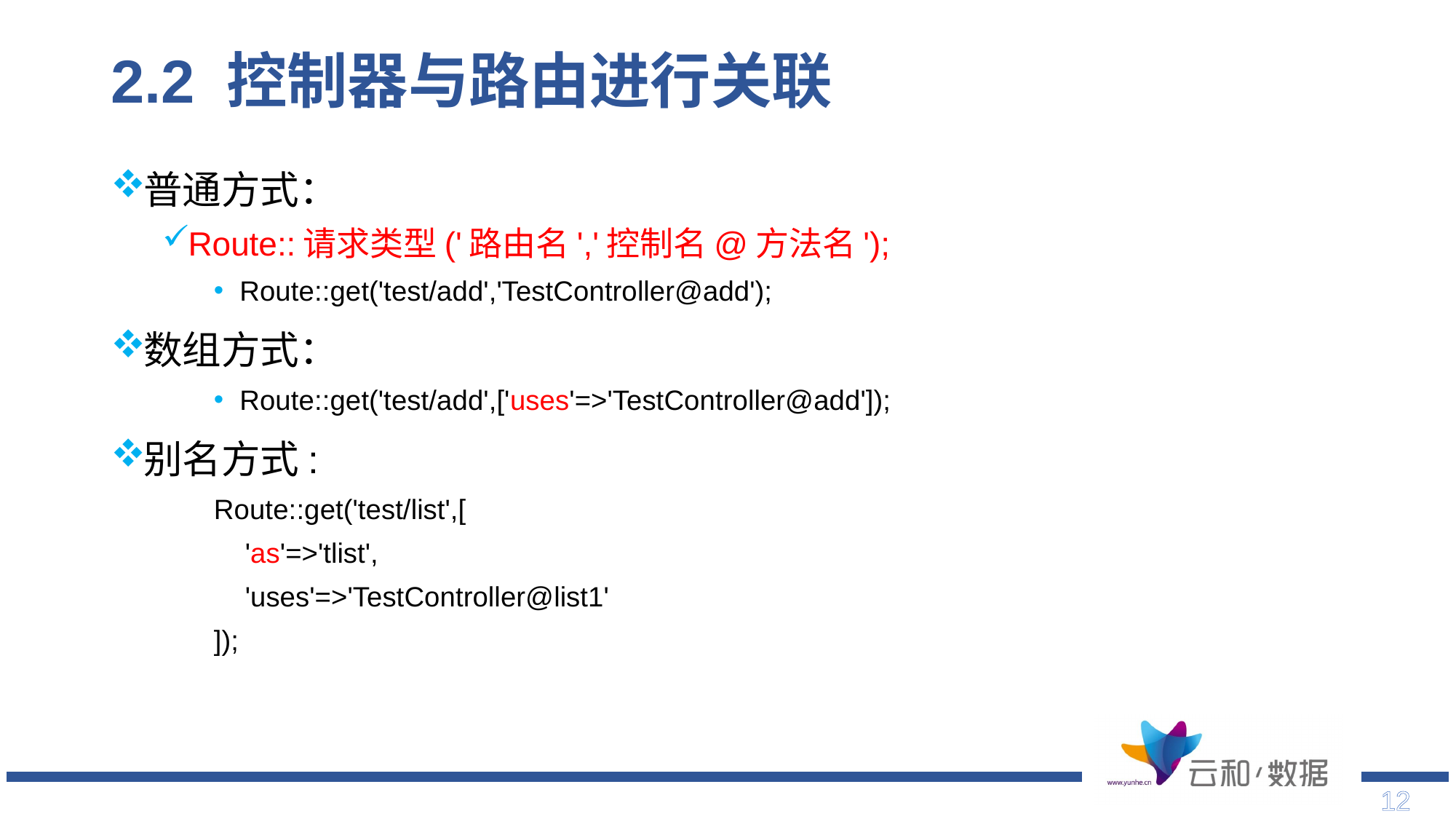

# 2.2 控制器与路由进行关联
普通方式：
Route::请求类型('路由名','控制名@方法名');
Route::get('test/add','TestController@add');
数组方式：
Route::get('test/add',['uses'=>'TestController@add']);
别名方式:
Route::get('test/list',[
    'as'=>'tlist',
    'uses'=>'TestController@list1'
]);